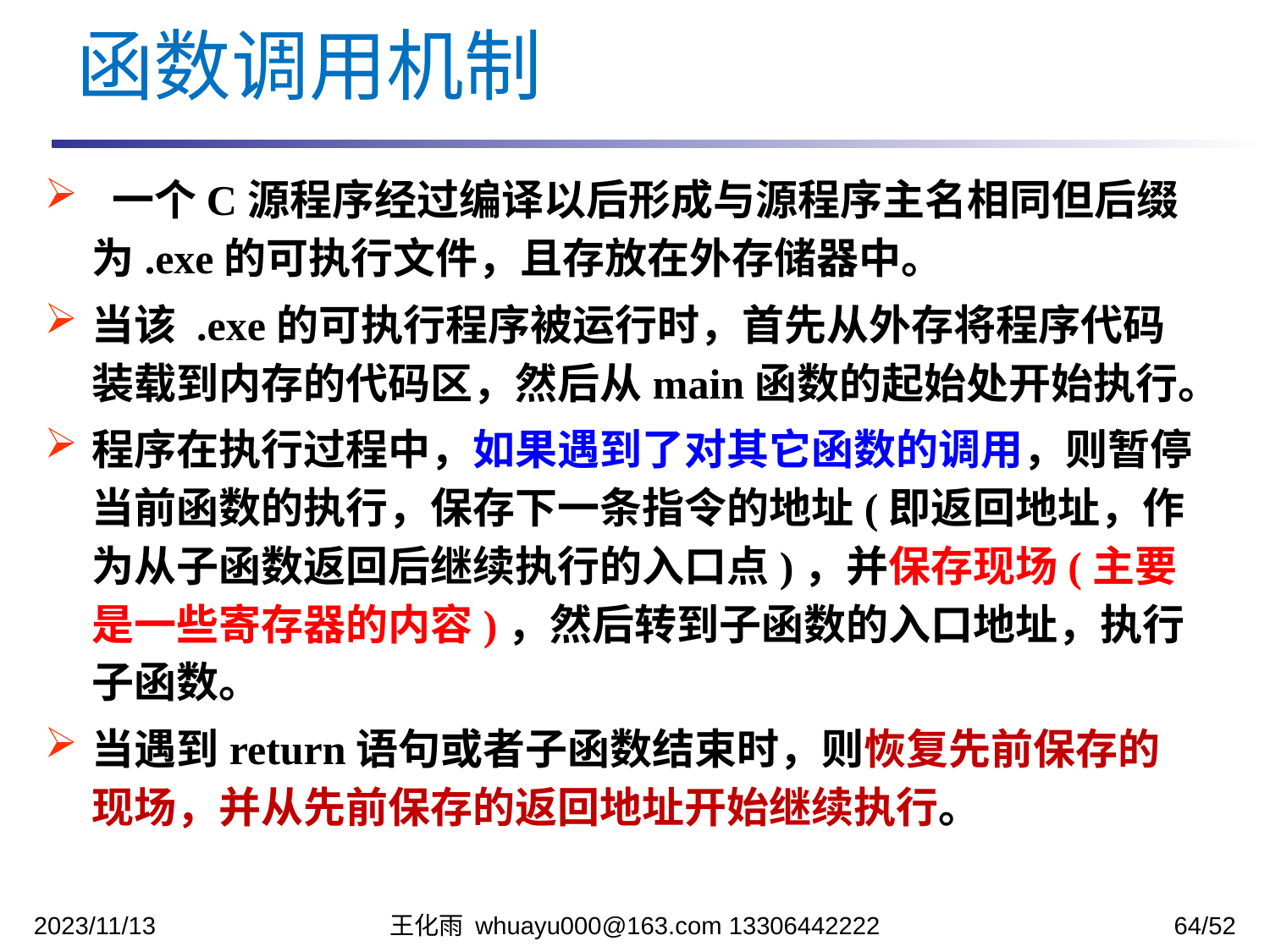

函数调用机制
 一个C源程序经过编译以后形成与源程序主名相同但后缀为.exe的可执行文件，且存放在外存储器中。
当该 .exe的可执行程序被运行时，首先从外存将程序代码装载到内存的代码区，然后从main函数的起始处开始执行。
程序在执行过程中，如果遇到了对其它函数的调用，则暂停当前函数的执行，保存下一条指令的地址(即返回地址，作为从子函数返回后继续执行的入口点)，并保存现场(主要是一些寄存器的内容)，然后转到子函数的入口地址，执行子函数。
当遇到return语句或者子函数结束时，则恢复先前保存的现场，并从先前保存的返回地址开始继续执行。
2023/11/13
王化雨 whuayu000@163.com 13306442222
64/52